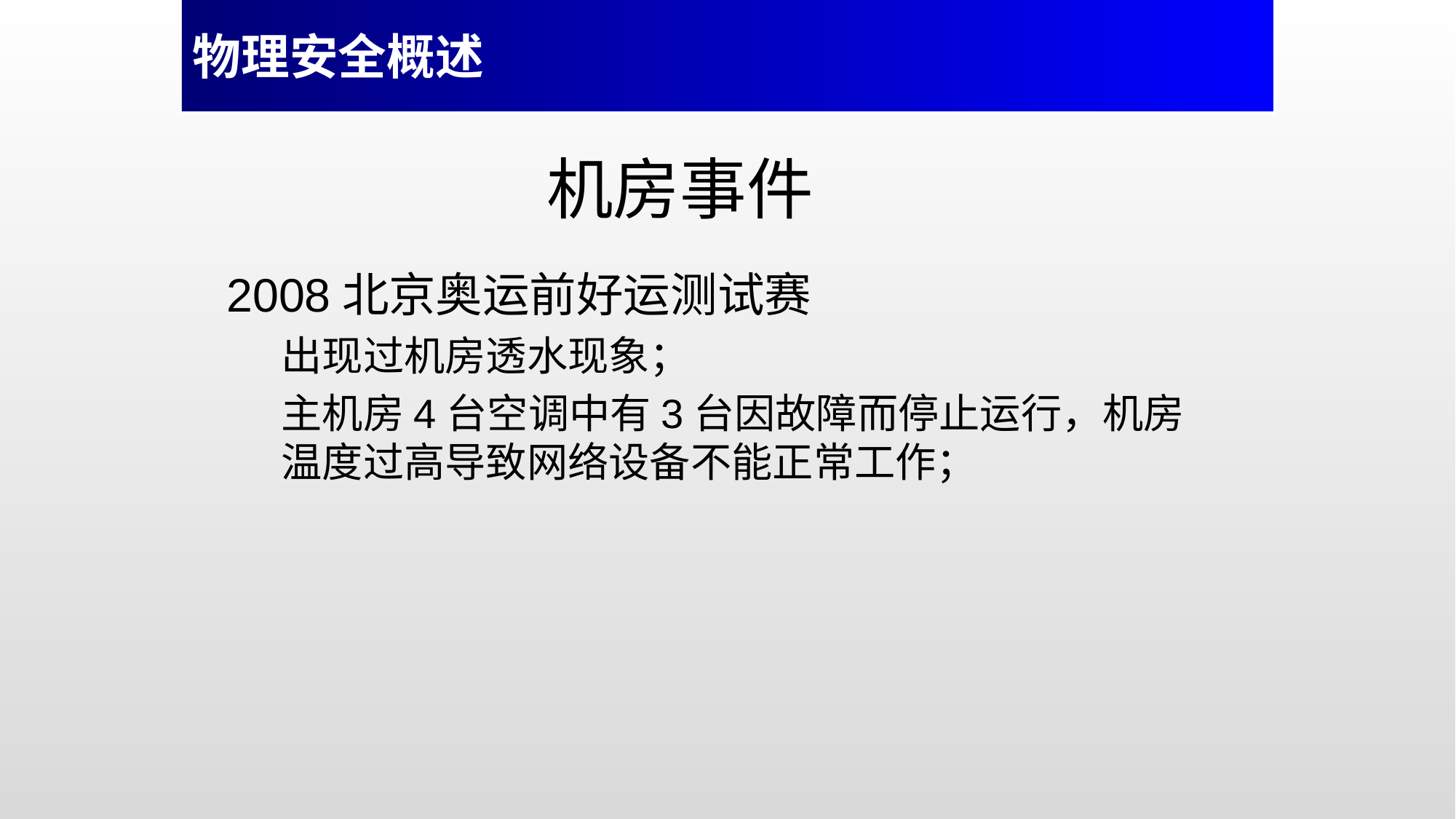

物理安全概述
机房事件
2008北京奥运前好运测试赛
出现过机房透水现象；
主机房4台空调中有3台因故障而停止运行，机房温度过高导致网络设备不能正常工作；